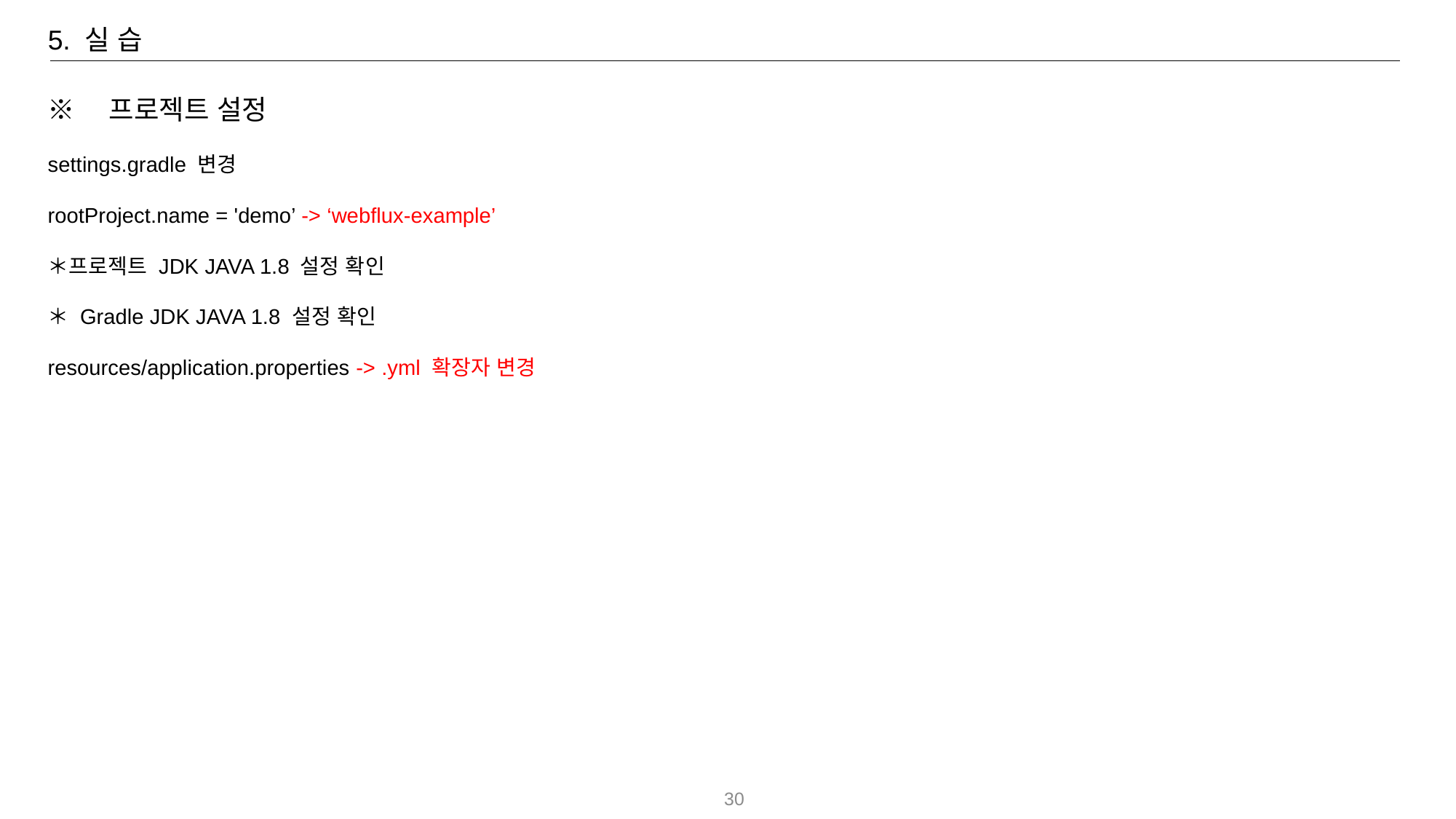

# 5. 실 습
※　프로젝트 설정

settings.gradle 변경

rootProject.name = 'demo’ -> ‘webflux-example’

＊프로젝트 JDK JAVA 1.8 설정 확인

＊ Gradle JDK JAVA 1.8 설정 확인

resources/application.properties -> .yml 확장자 변경

30